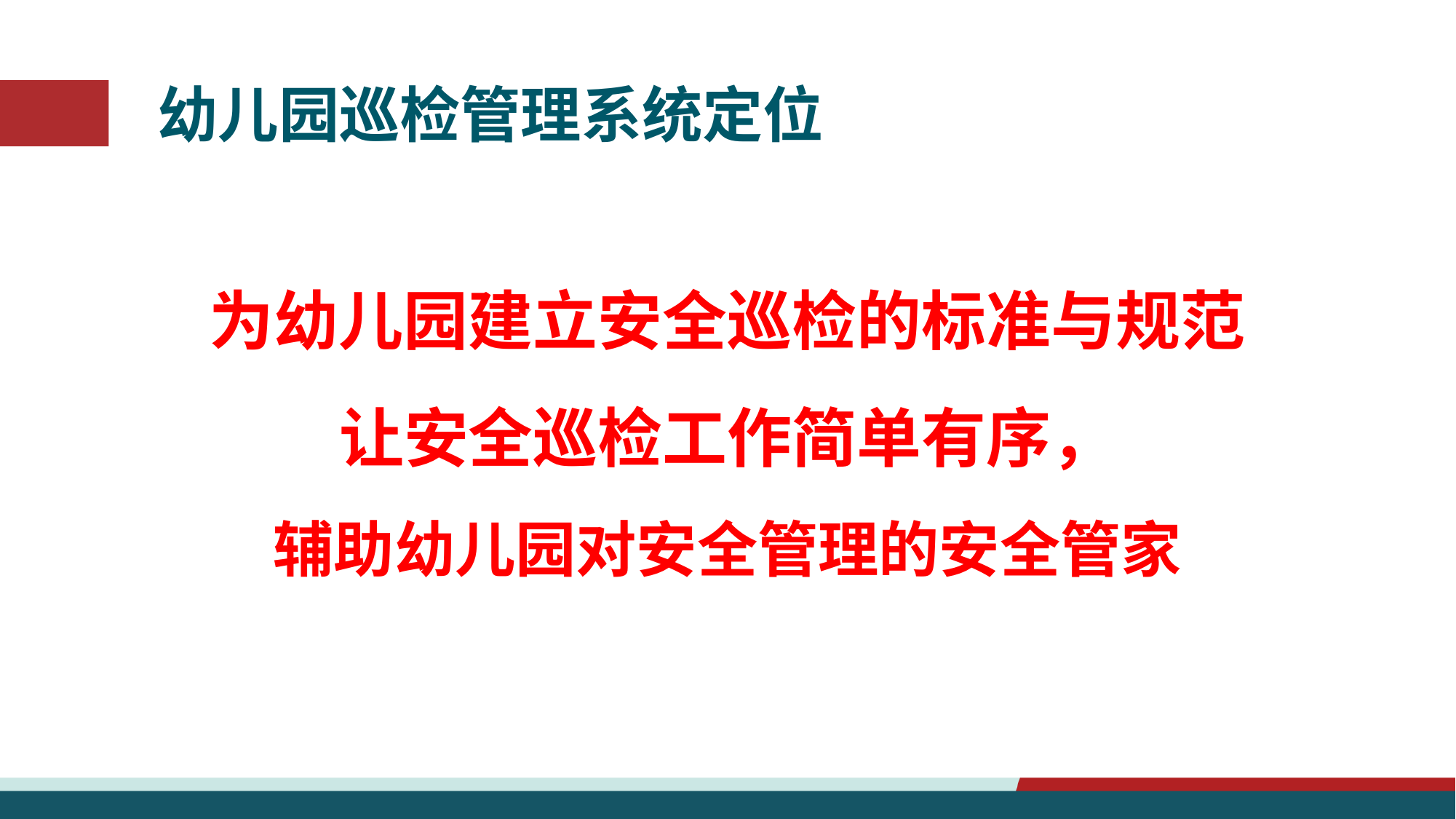

幼儿园巡检管理系统定位

# 为幼儿园建立安全巡检的标准与规范 让安全巡检工作简单有序， 辅助幼儿园对安全管理的安全管家